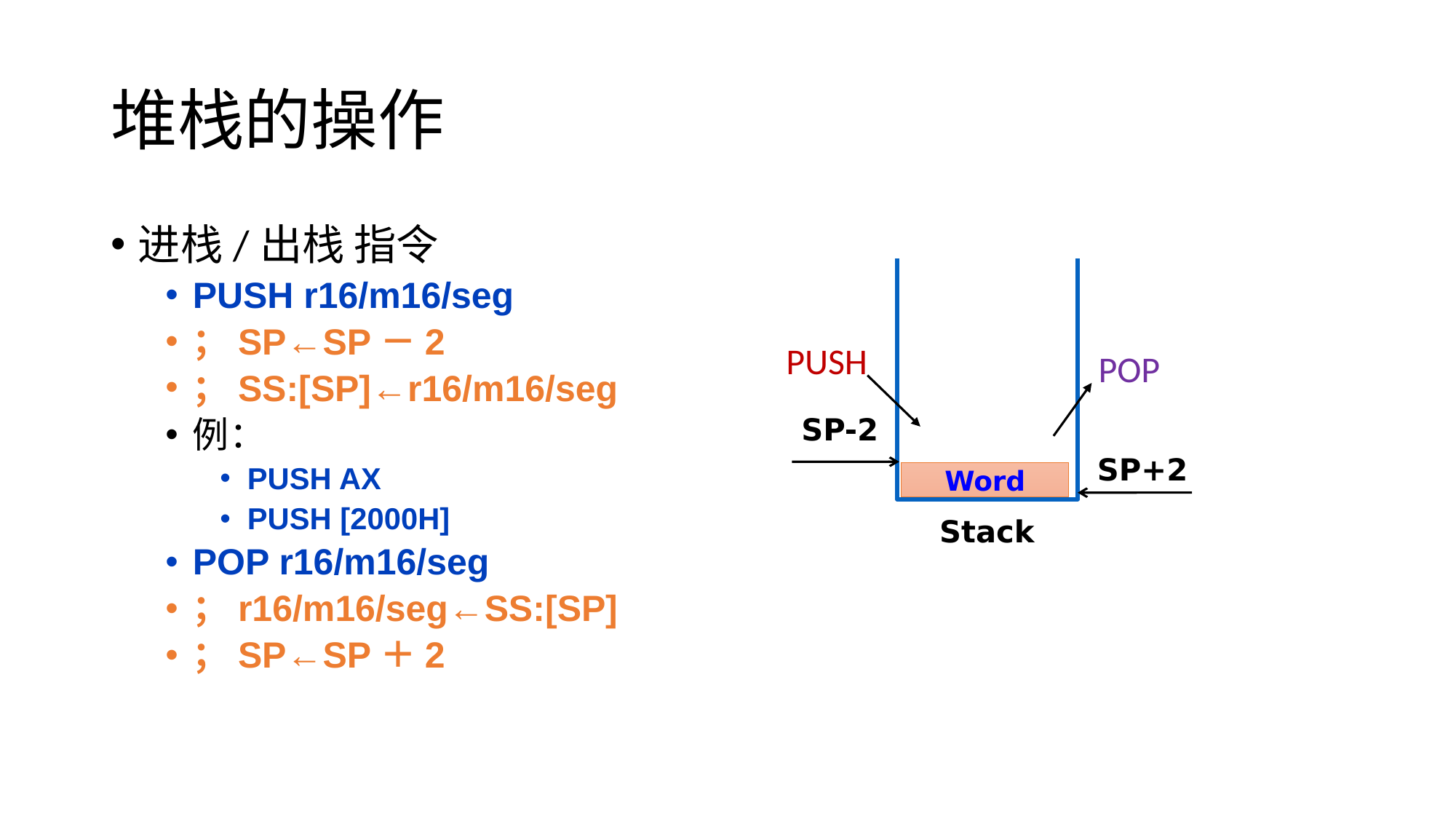

# 堆栈的操作
进栈/出栈 指令
PUSH r16/m16/seg
；SP←SP－2
；SS:[SP]←r16/m16/seg
例：
PUSH AX
PUSH [2000H]
POP r16/m16/seg
；r16/m16/seg←SS:[SP]
；SP←SP＋2

PUSH
POP
SP-2

SP+2
Word

Stack